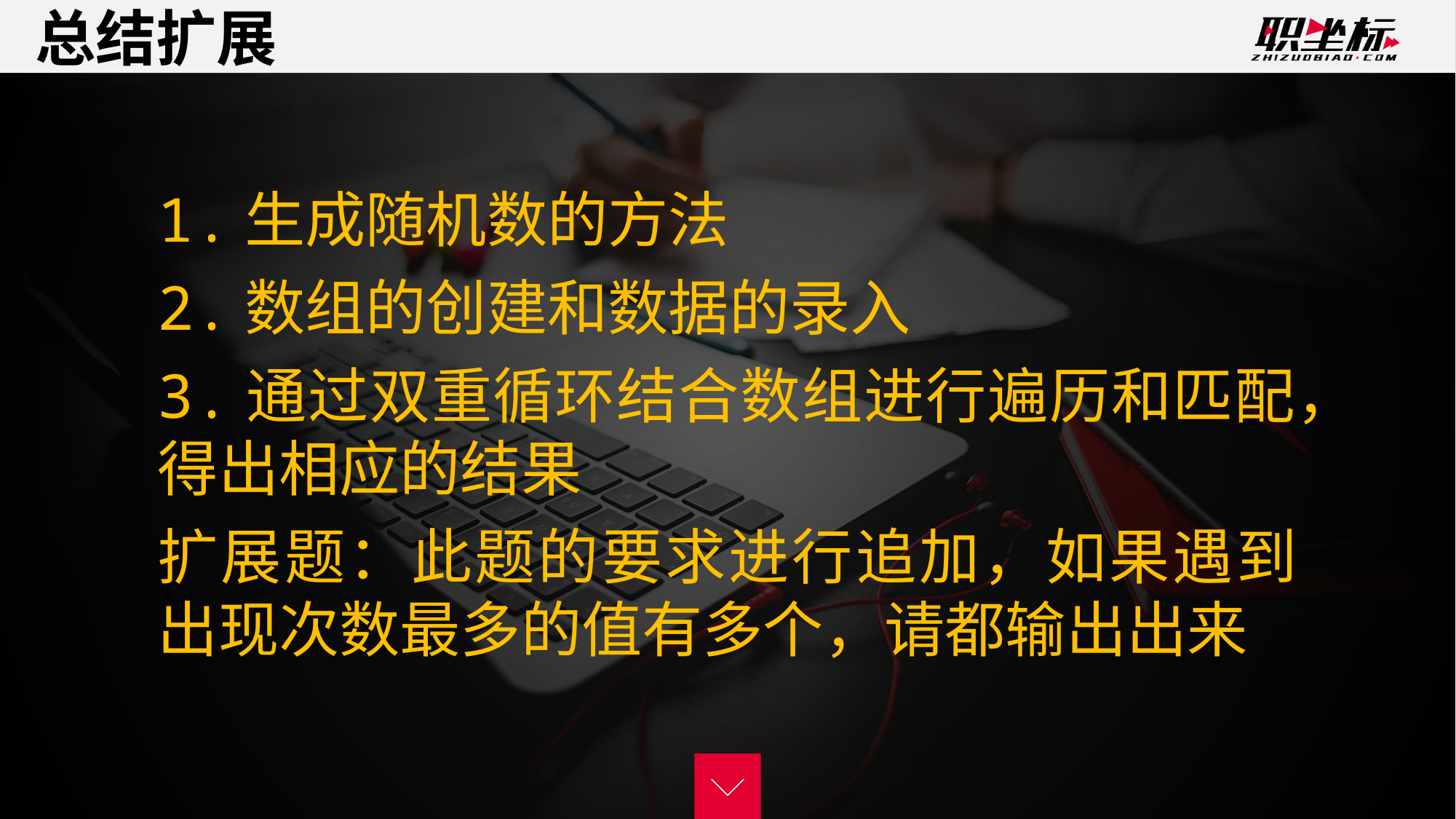

总结扩展

1.生成随机数的方法
2.数组的创建和数据的录入
3.通过双重循环结合数组进行遍历和匹配，得出相应的结果
扩展题：此题的要求进行追加，如果遇到出现次数最多的值有多个，请都输出出来